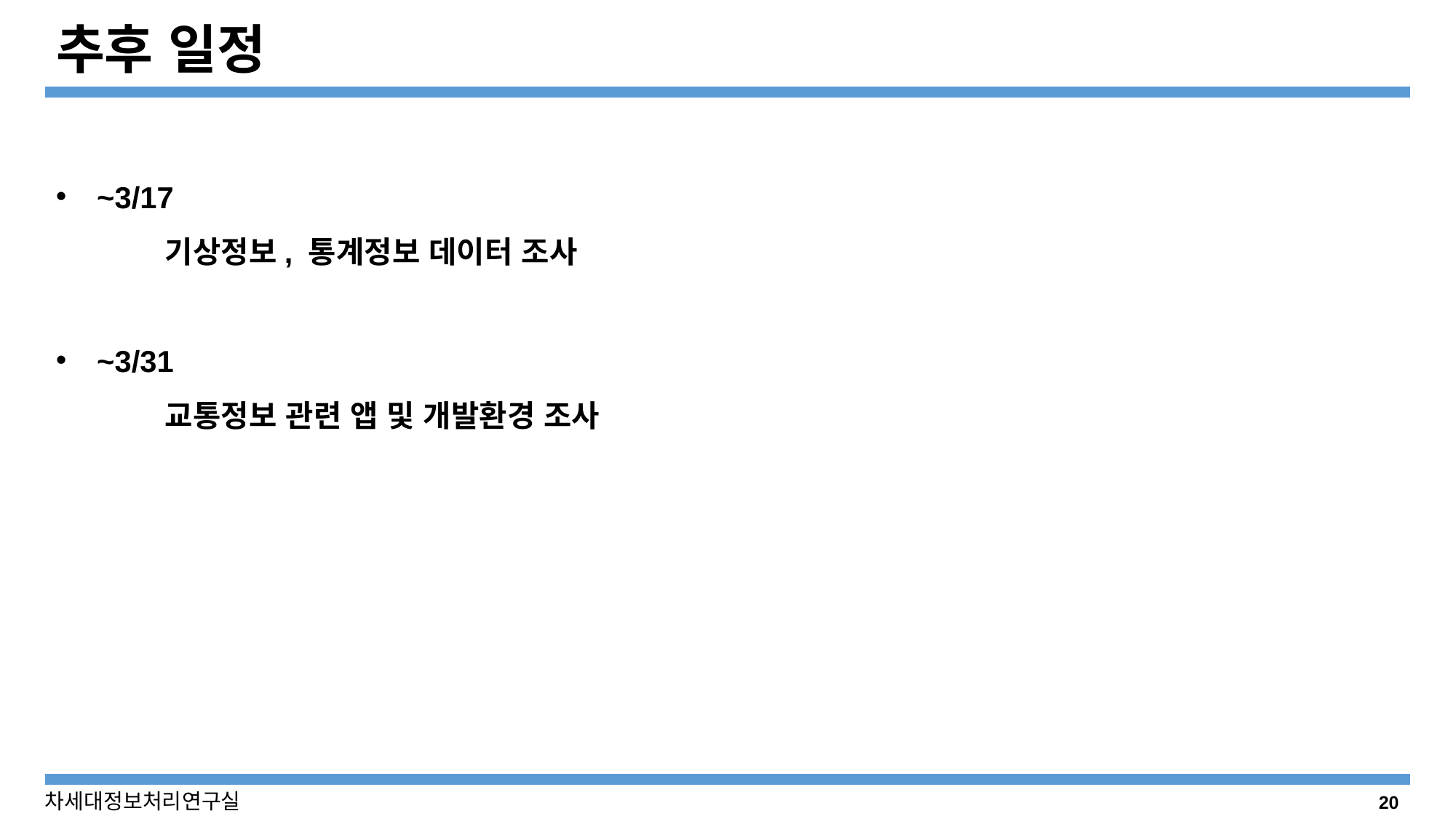

# 추후 일정
~3/17
	기상정보, 통계정보 데이터 조사

~3/31
	교통정보 관련 앱 및 개발환경 조사
20